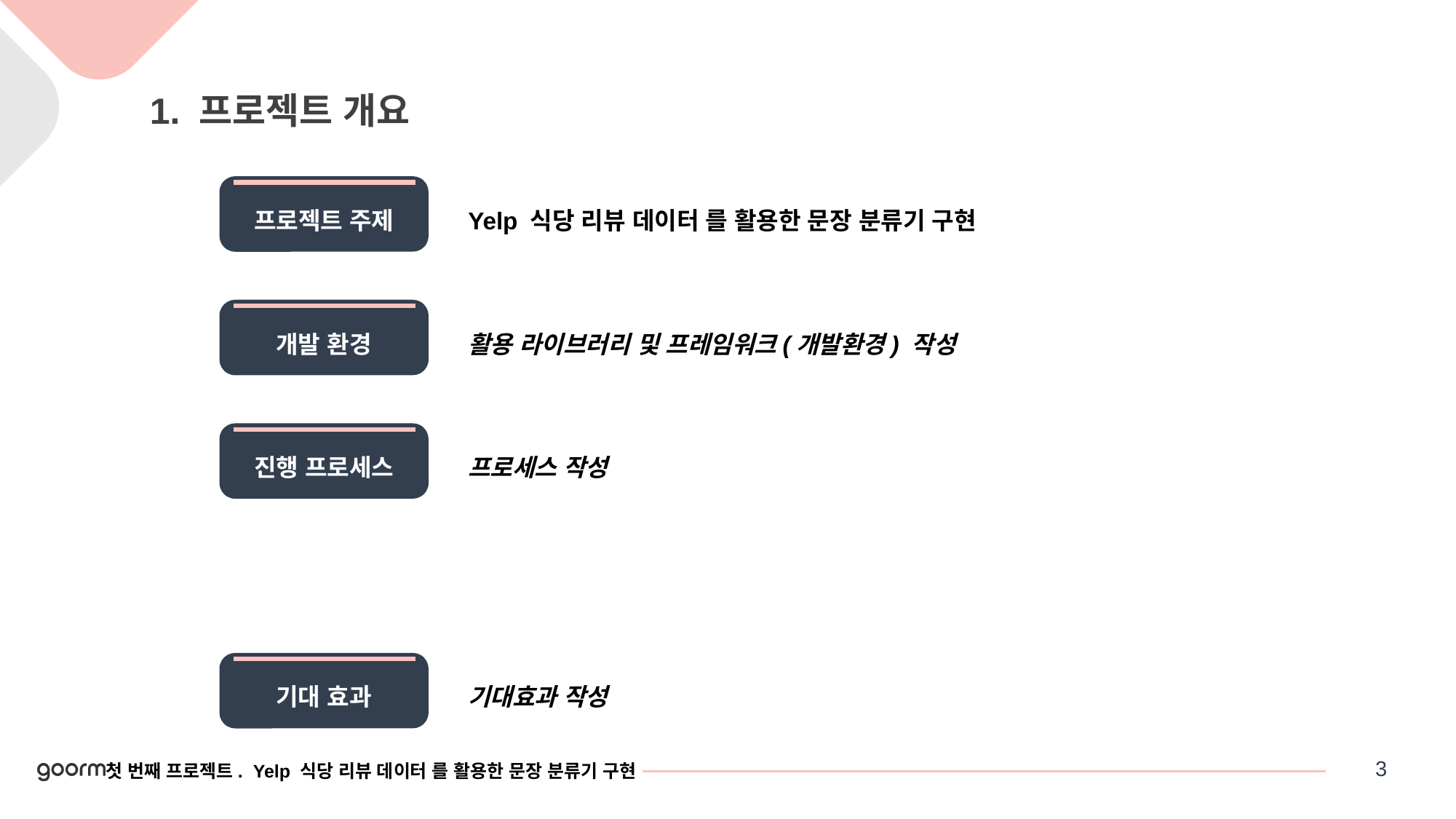

1. 프로젝트 개요

프로젝트 주제
Yelp 식당 리뷰 데이터 를 활용한 문장 분류기 구현

개발 환경
활용 라이브러리 및 프레임워크(개발환경) 작성

진행 프로세스
프로세스 작성

기대 효과
기대효과 작성
3